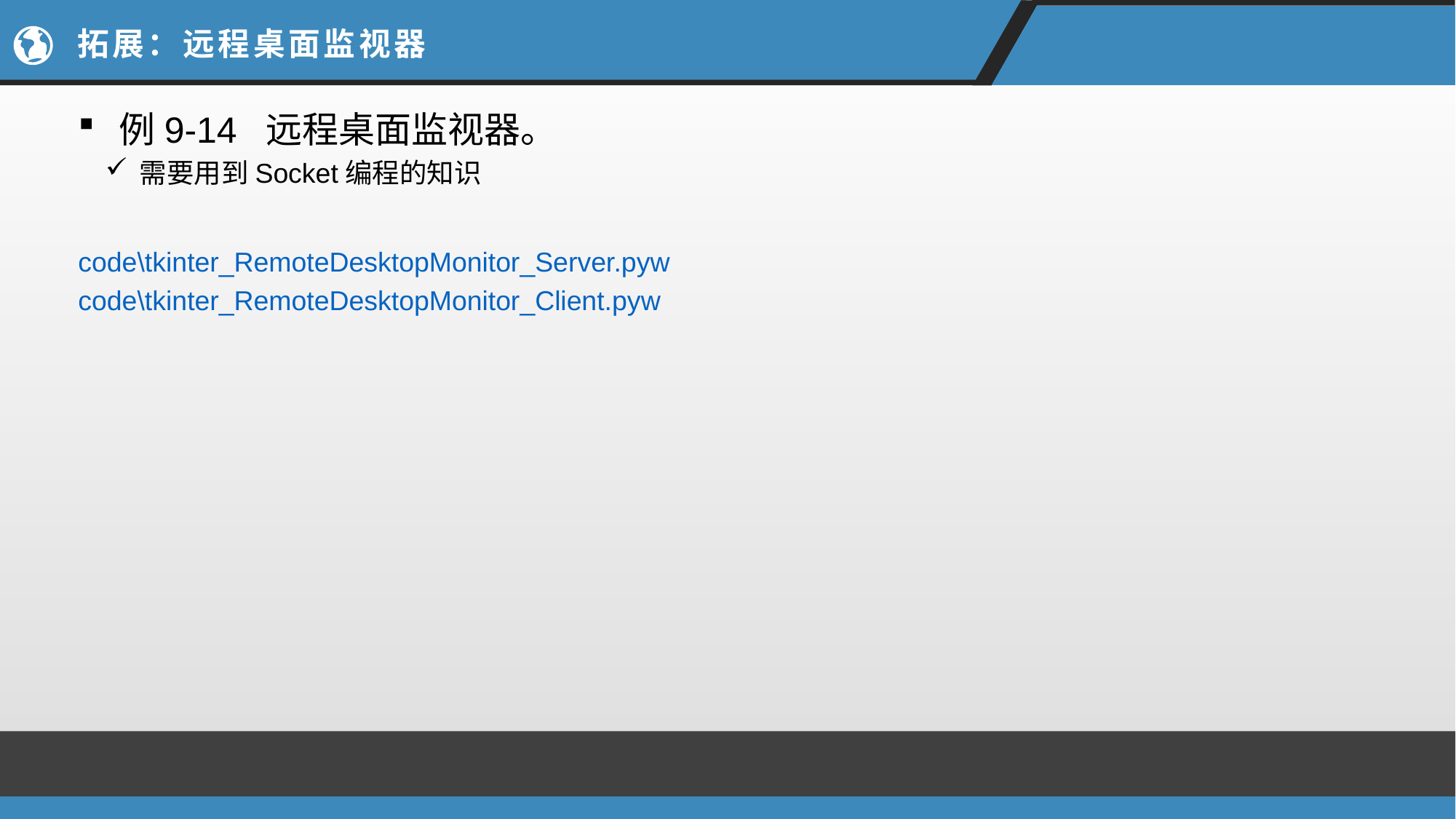

# 拓展：远程桌面监视器

例9-14  远程桌面监视器。
需要用到Socket编程的知识

code\tkinter_RemoteDesktopMonitor_Server.pyw
code\tkinter_RemoteDesktopMonitor_Client.pyw